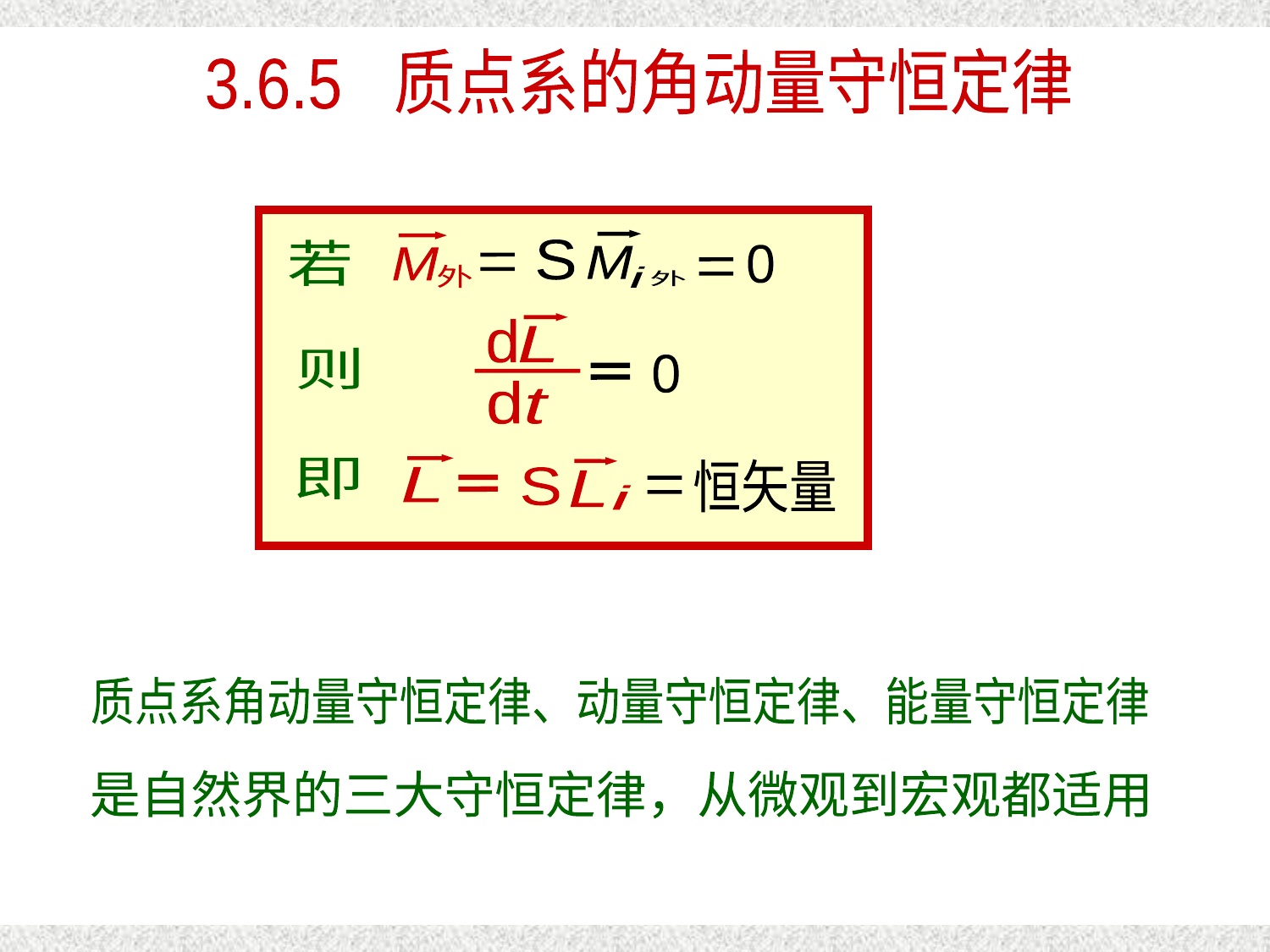

质点系的角动量原理
质点的角动量守恒定律
3.6.5   质点系的角动量守恒定律

Σ
M
i
外

M
外

0

若

d
L

d
t
则

0
即

L
恒矢量

L
i

Σ

质点系角动量守恒定律、动量守恒定律、能量守恒定律
是自然界的三大守恒定律，从微观到宏观都适用